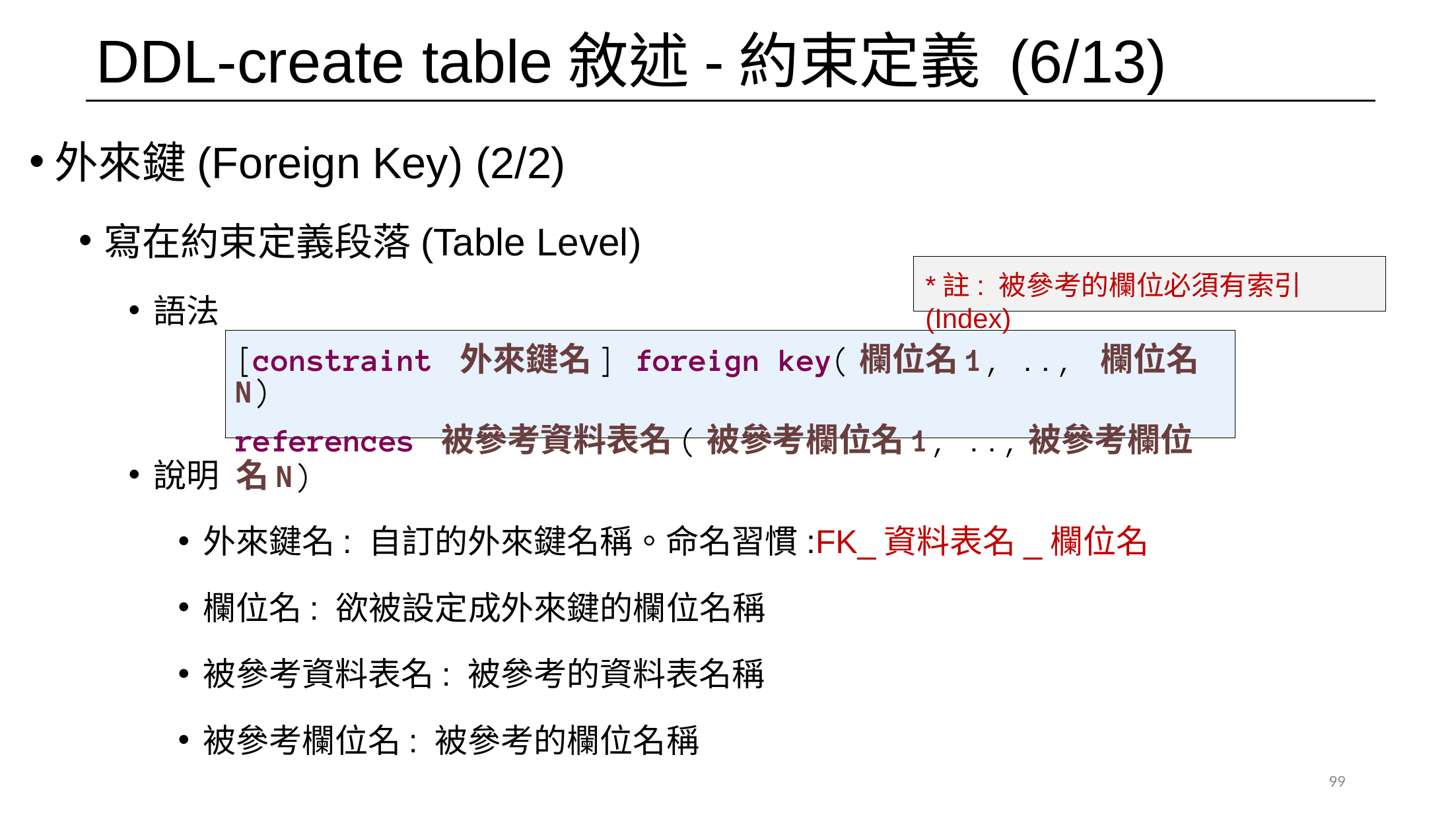

# DDL-create table敘述-約束定義 (6/13)
外來鍵(Foreign Key) (2/2)
寫在約束定義段落(Table Level)
語法

說明
外來鍵名: 自訂的外來鍵名稱。命名習慣:FK_資料表名_欄位名
欄位名: 欲被設定成外來鍵的欄位名稱
被參考資料表名: 被參考的資料表名稱
被參考欄位名: 被參考的欄位名稱
*註: 被參考的欄位必須有索引(Index)
[constraint 外來鍵名] foreign key(欄位名1, .., 欄位名N)
references 被參考資料表名(被參考欄位名1, ..,被參考欄位名N)
99